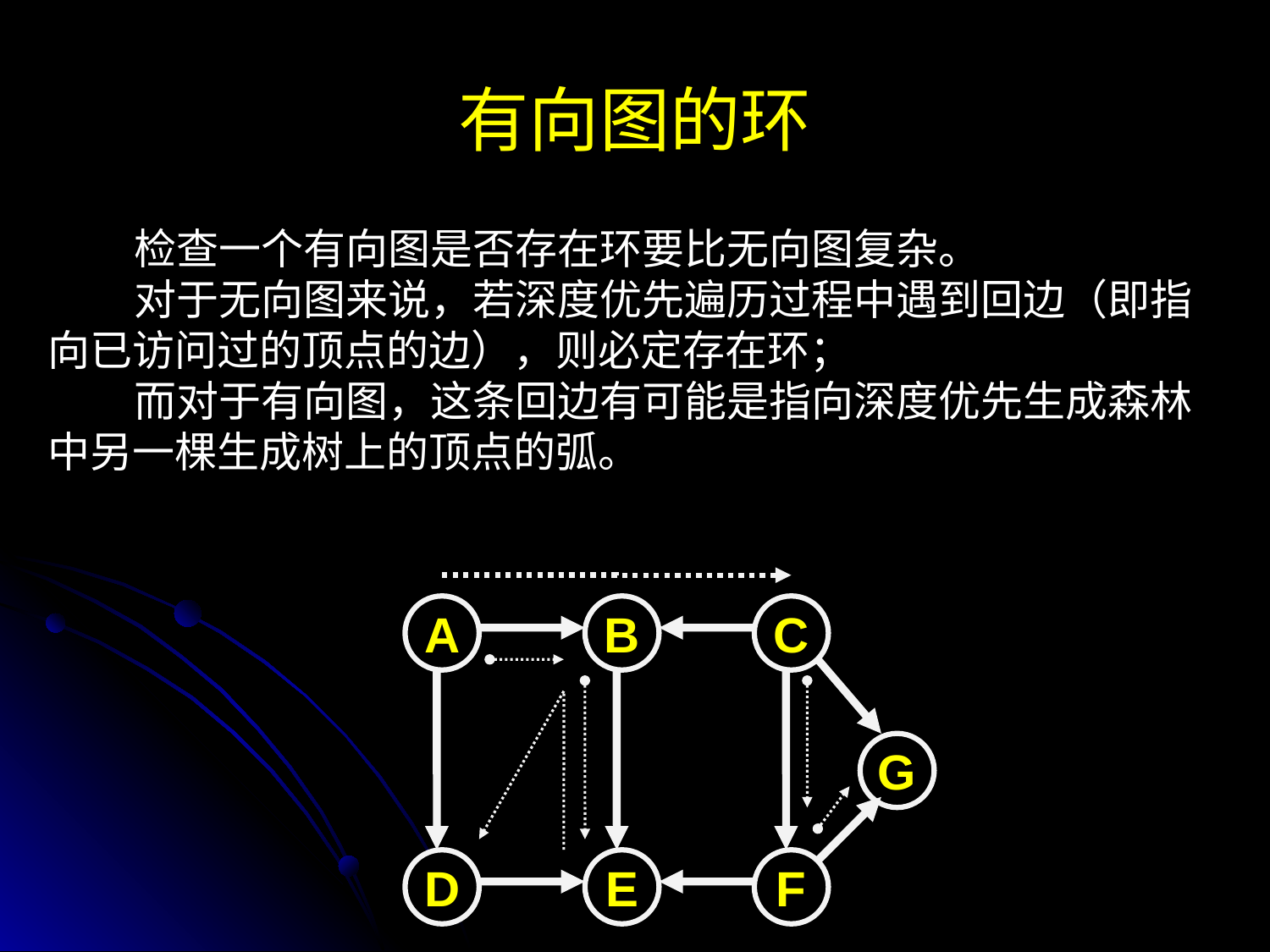

有向图的环
        检查一个有向图是否存在环要比无向图复杂。
        对于无向图来说，若深度优先遍历过程中遇到回边（即指向已访问过的顶点的边），则必定存在环；
        而对于有向图，这条回边有可能是指向深度优先生成森林中另一棵生成树上的顶点的弧。

A
B
C

G

D
E
F